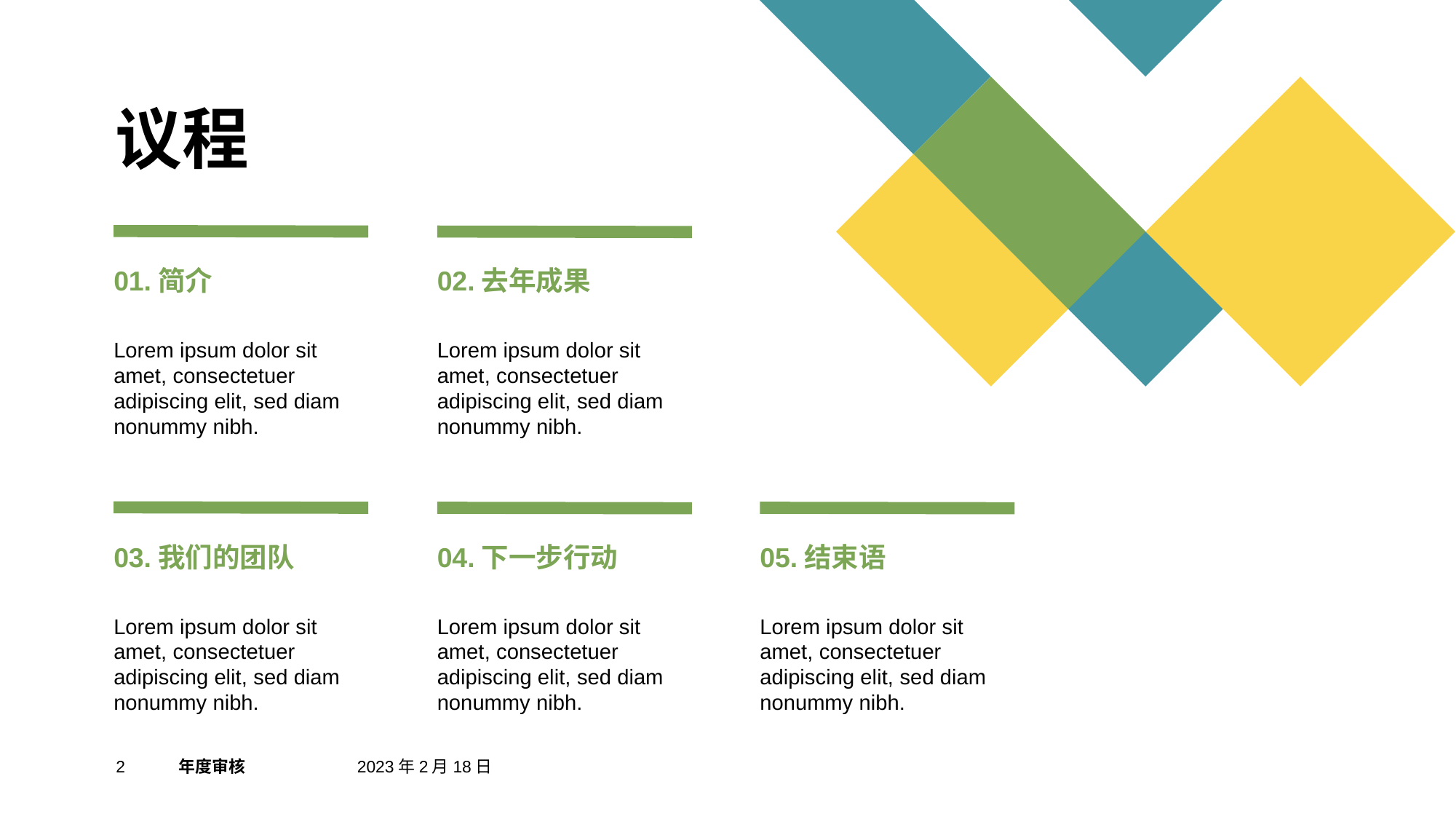

# 议程
01.简介
02.去年成果
Lorem ipsum dolor sit amet, consectetuer adipiscing elit, sed diam nonummy nibh.
Lorem ipsum dolor sit amet, consectetuer adipiscing elit, sed diam nonummy nibh.
03.我们的团队
04.下一步行动
05.结束语
Lorem ipsum dolor sit amet, consectetuer adipiscing elit, sed diam nonummy nibh.
Lorem ipsum dolor sit amet, consectetuer adipiscing elit, sed diam nonummy nibh.
Lorem ipsum dolor sit amet, consectetuer adipiscing elit, sed diam nonummy nibh.
2
年度审核
2023年2月18日